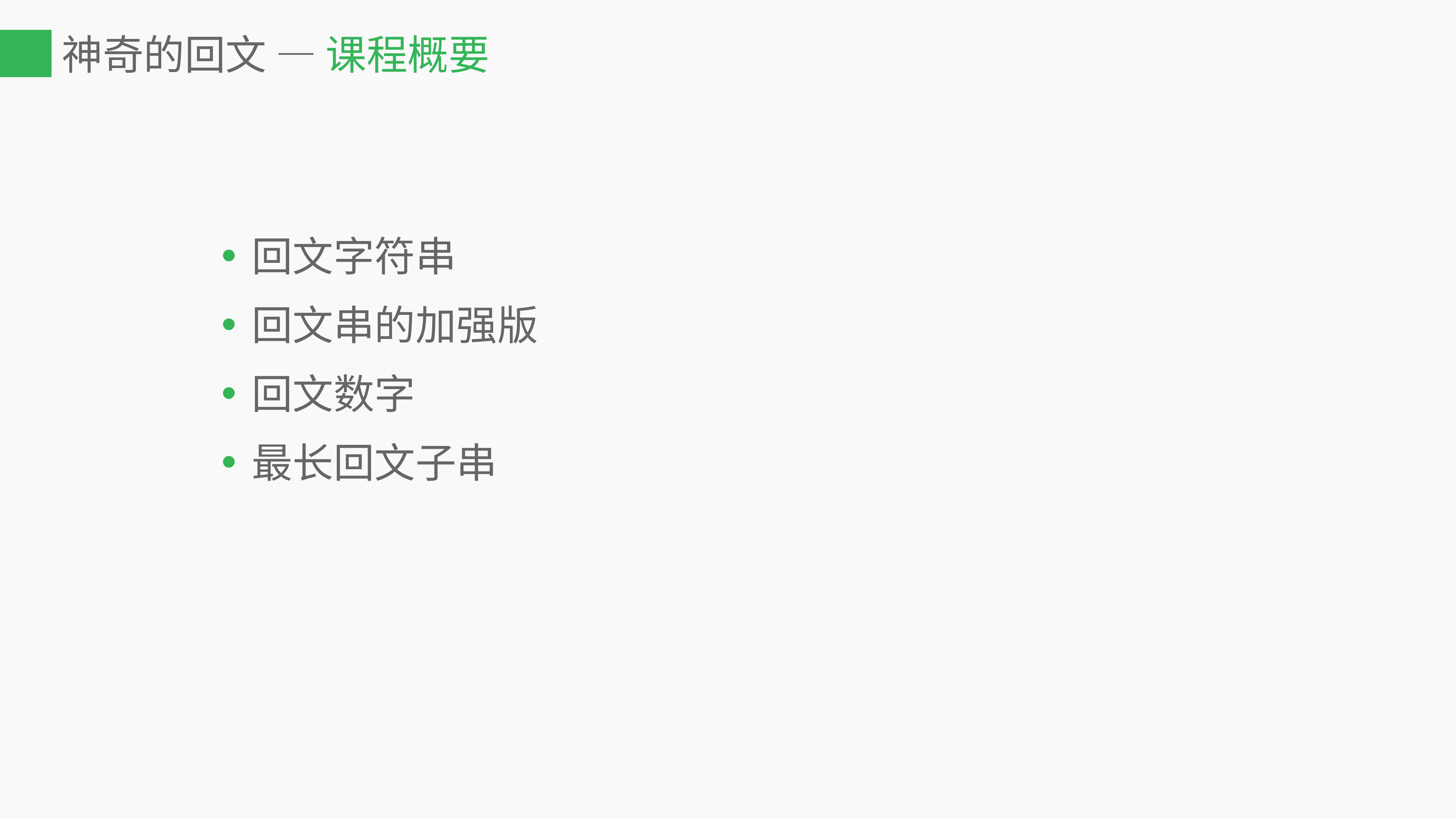

# 神奇的回文 — 课程概要
回文字符串
回文串的加强版
回文数字
最长回文子串